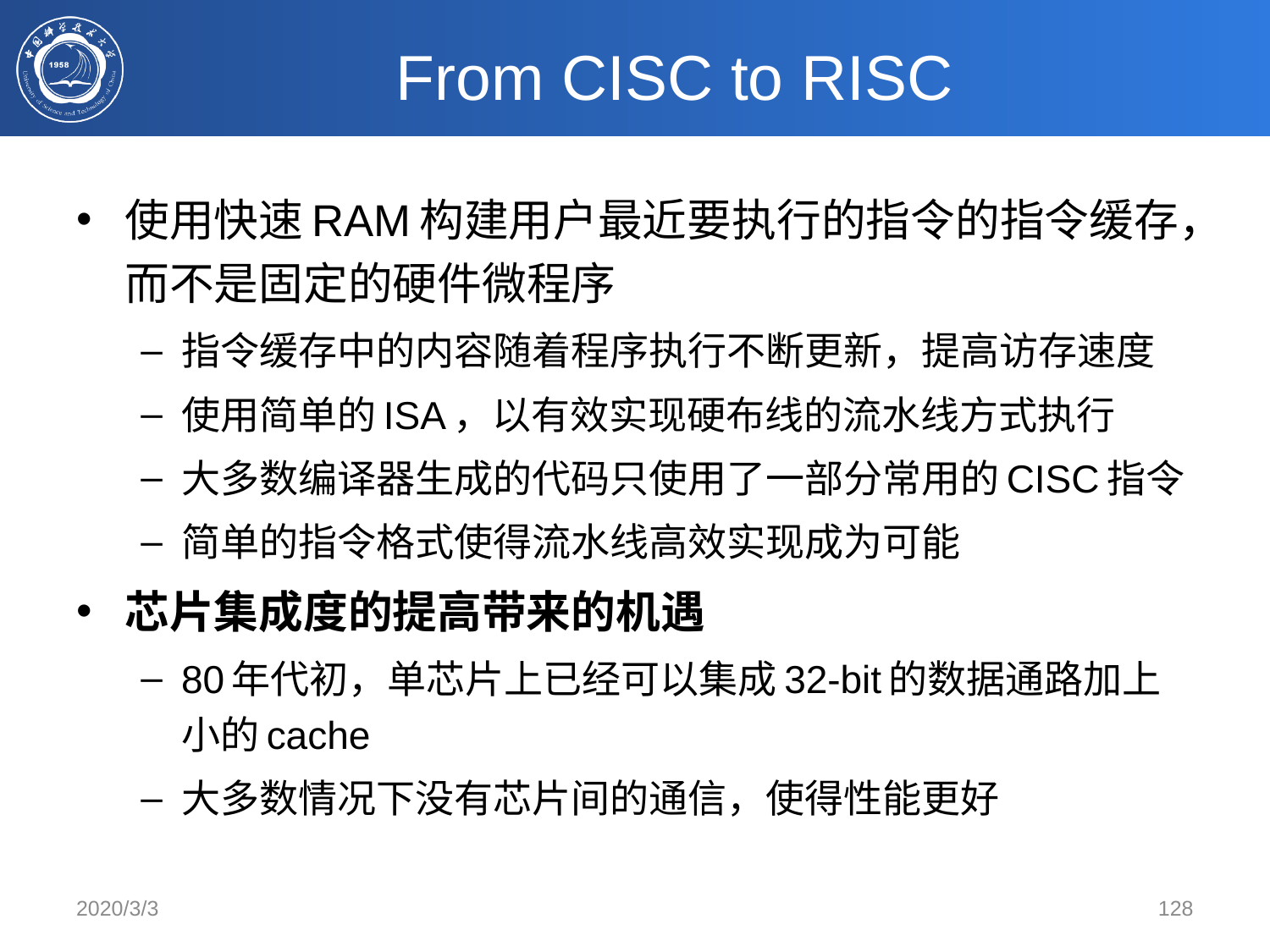

# From CISC to RISC
使用快速RAM构建用户最近要执行的指令的指令缓存，而不是固定的硬件微程序
指令缓存中的内容随着程序执行不断更新，提高访存速度
使用简单的ISA，以有效实现硬布线的流水线方式执行
大多数编译器生成的代码只使用了一部分常用的CISC指令
简单的指令格式使得流水线高效实现成为可能
芯片集成度的提高带来的机遇
80年代初，单芯片上已经可以集成32-bit的数据通路加上小的cache
大多数情况下没有芯片间的通信，使得性能更好
2020/3/3
128